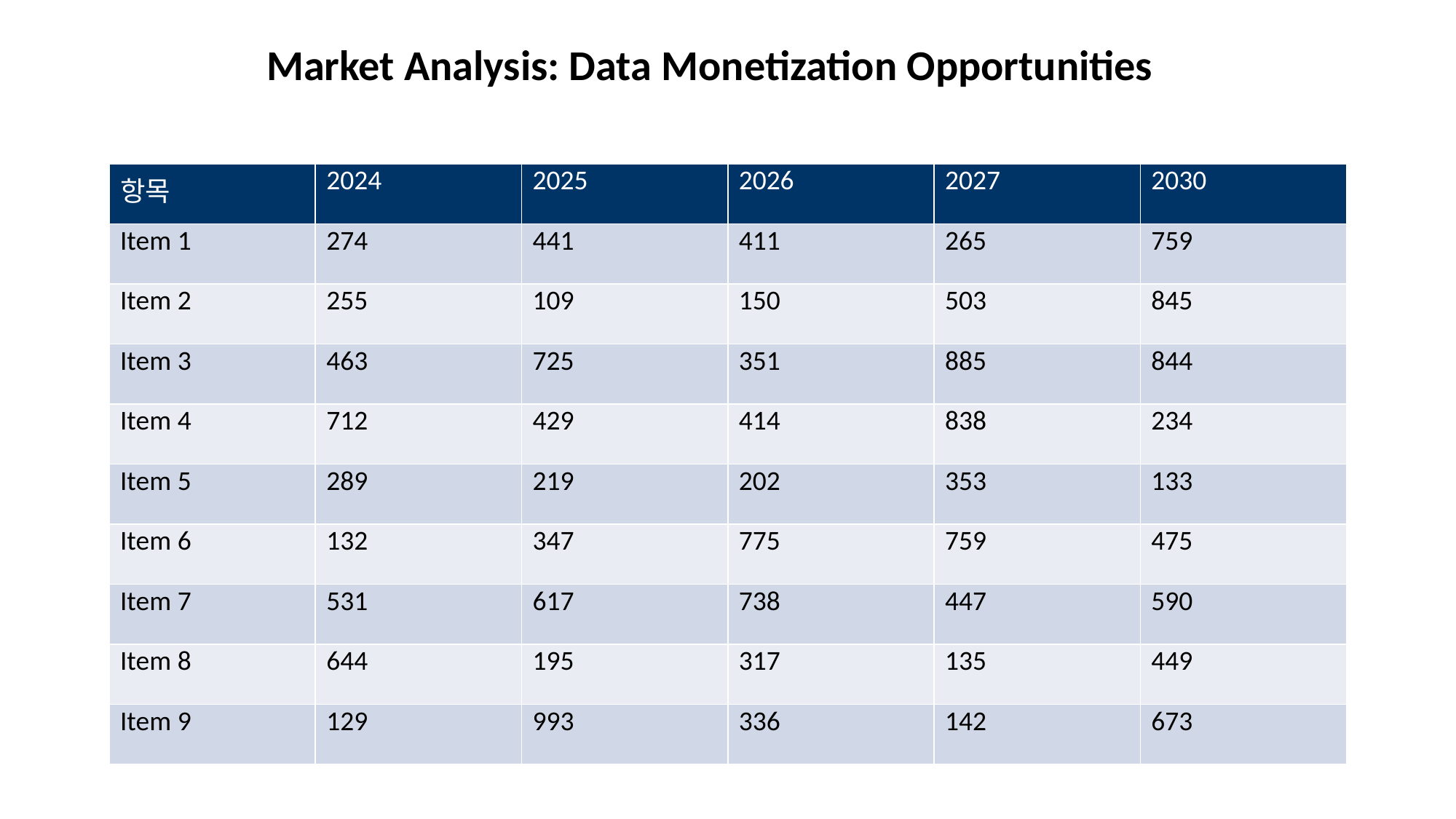

Market Analysis: Data Monetization Opportunities
#
| 항목 | 2024 | 2025 | 2026 | 2027 | 2030 |
| --- | --- | --- | --- | --- | --- |
| Item 1 | 274 | 441 | 411 | 265 | 759 |
| Item 2 | 255 | 109 | 150 | 503 | 845 |
| Item 3 | 463 | 725 | 351 | 885 | 844 |
| Item 4 | 712 | 429 | 414 | 838 | 234 |
| Item 5 | 289 | 219 | 202 | 353 | 133 |
| Item 6 | 132 | 347 | 775 | 759 | 475 |
| Item 7 | 531 | 617 | 738 | 447 | 590 |
| Item 8 | 644 | 195 | 317 | 135 | 449 |
| Item 9 | 129 | 993 | 336 | 142 | 673 |